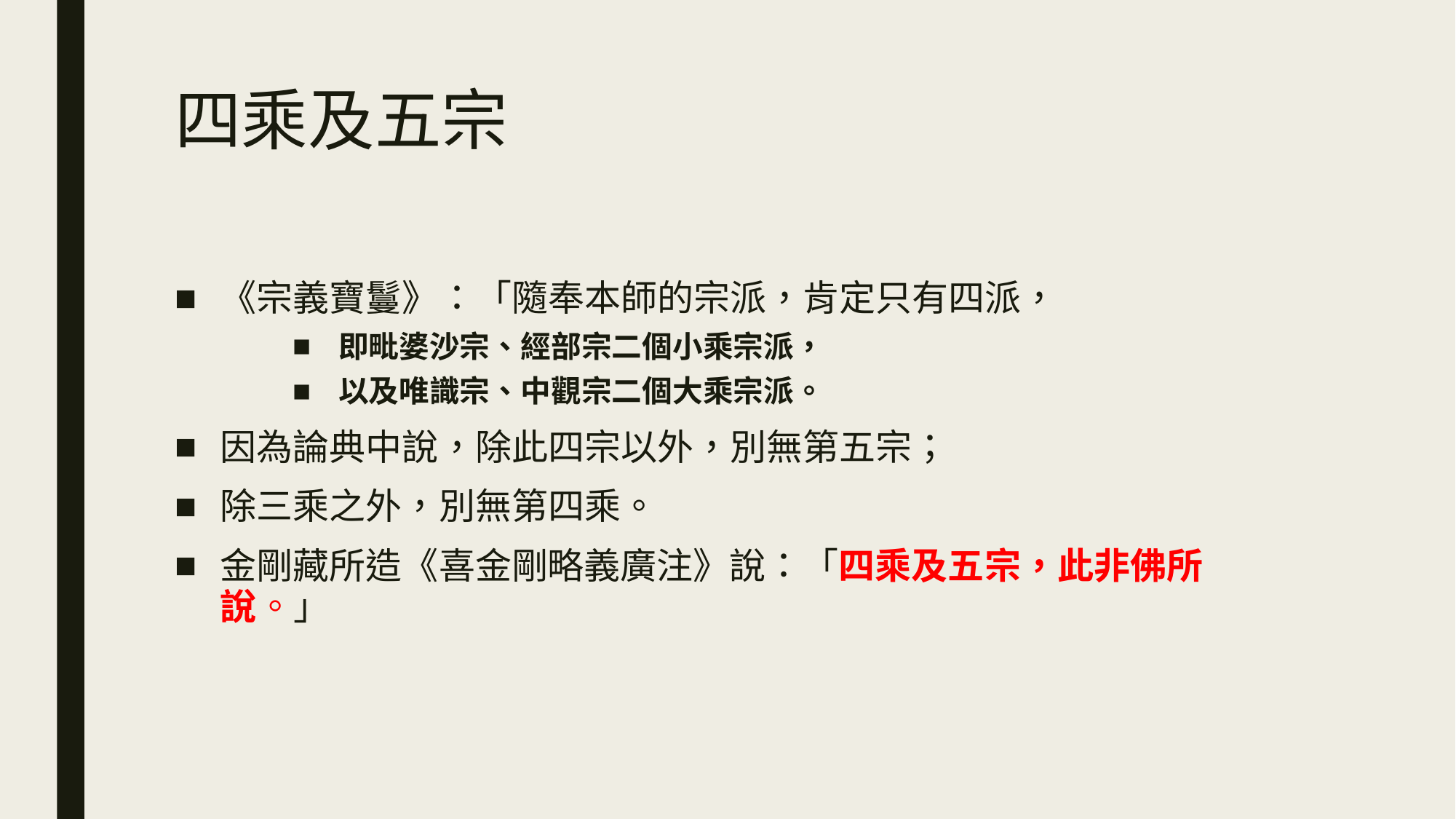

# 四乘及五宗
《宗義寶鬘》：「隨奉本師的宗派，肯定只有四派，
即毗婆沙宗、經部宗二個小乘宗派，
以及唯識宗、中觀宗二個大乘宗派。
因為論典中說，除此四宗以外，別無第五宗；
除三乘之外，別無第四乘。
金剛藏所造《喜金剛略義廣注》說：「四乘及五宗，此非佛所說。」